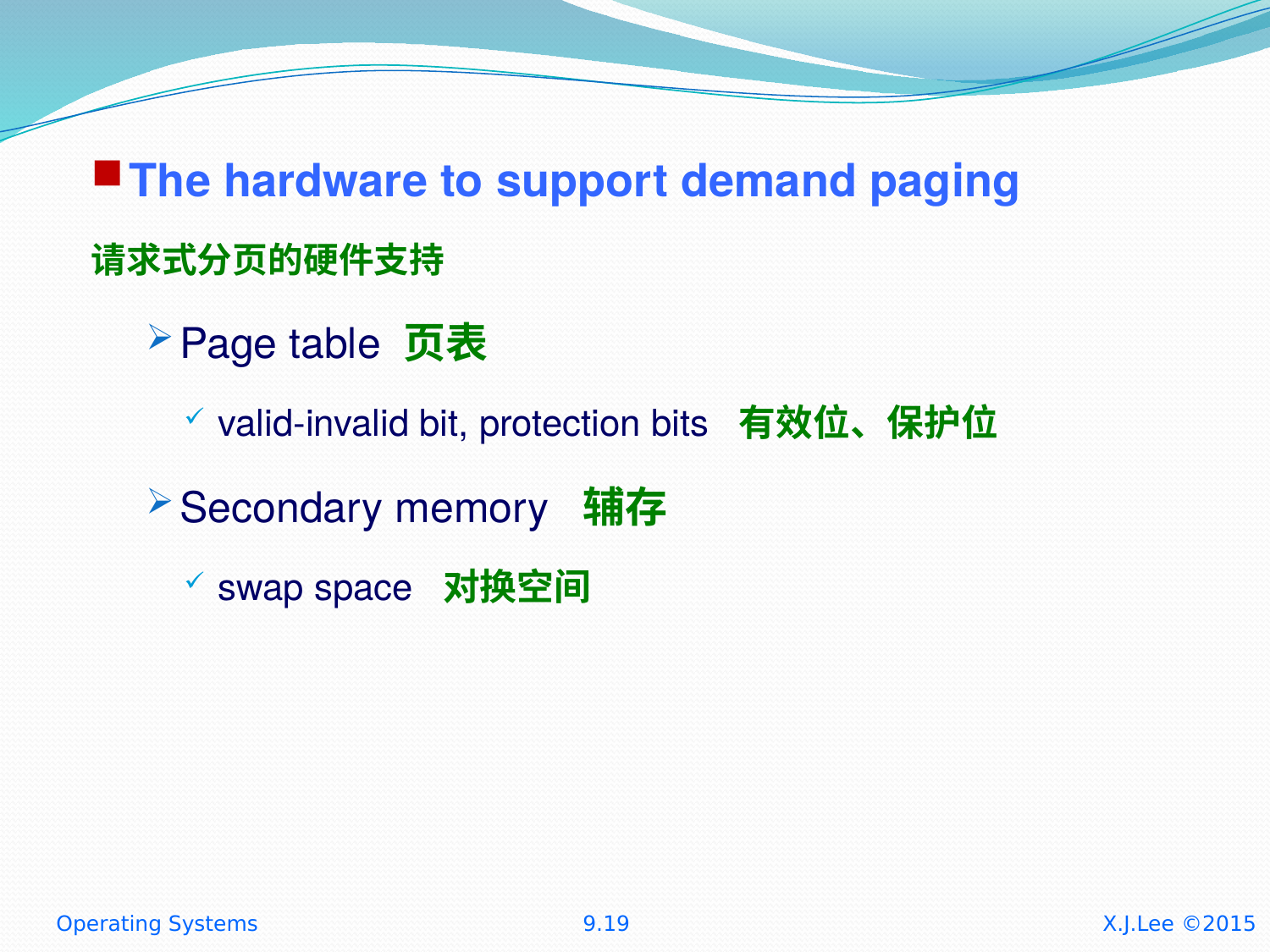

The hardware to support demand paging
请求式分页的硬件支持
Page table 页表
valid-invalid bit, protection bits  有效位、保护位
Secondary memory  辅存
swap space  对换空间
Operating Systems
9.19
X.J.Lee ©2015